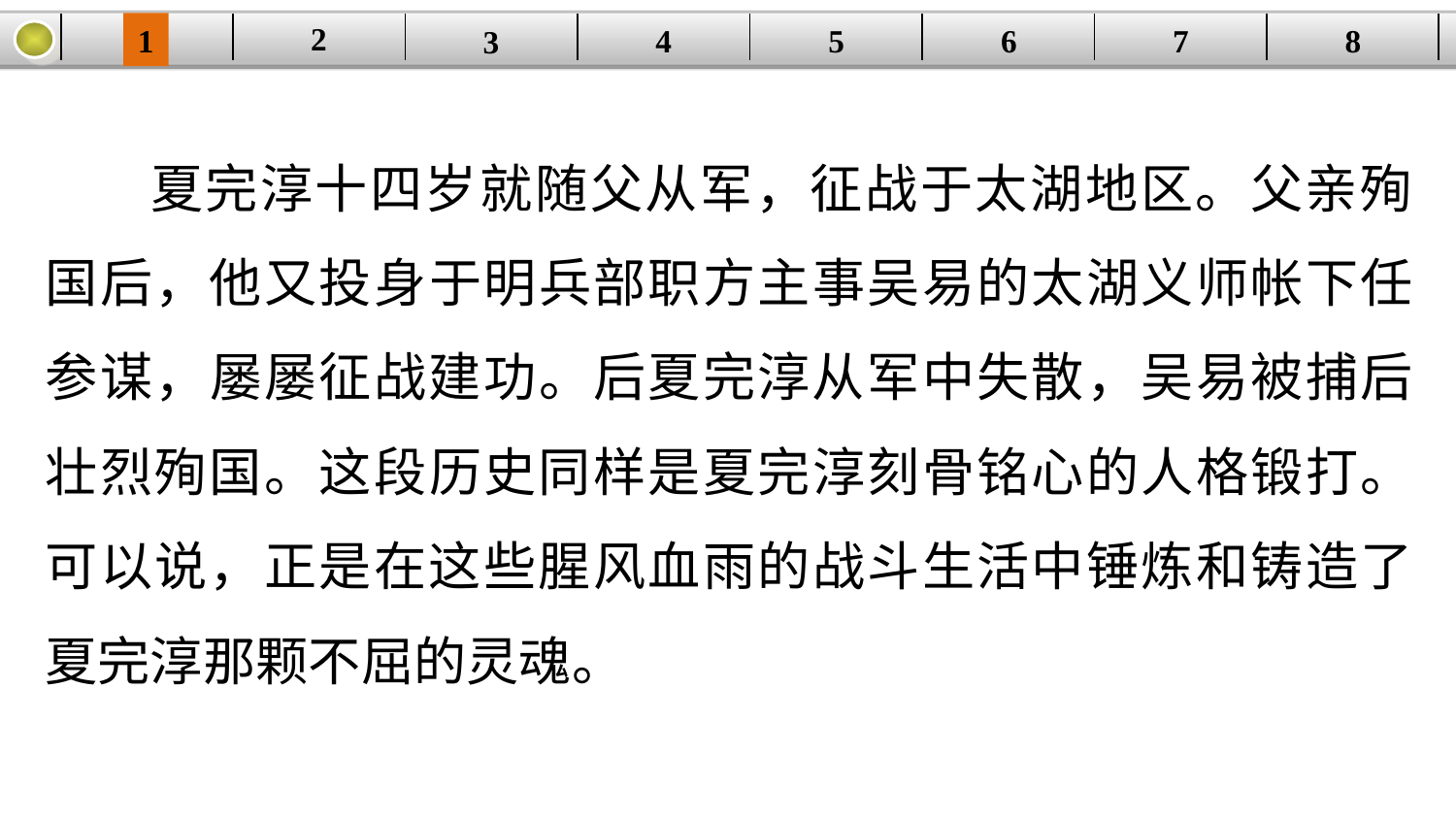

2
1
8
7
6
|  |  |  |  |  |  |  |  |
| --- | --- | --- | --- | --- | --- | --- | --- |
5
4
3

夏完淳十四岁就随父从军，征战于太湖地区。父亲殉国后，他又投身于明兵部职方主事吴易的太湖义师帐下任参谋，屡屡征战建功。后夏完淳从军中失散，吴易被捕后壮烈殉国。这段历史同样是夏完淳刻骨铭心的人格锻打。可以说，正是在这些腥风血雨的战斗生活中锤炼和铸造了夏完淳那颗不屈的灵魂。